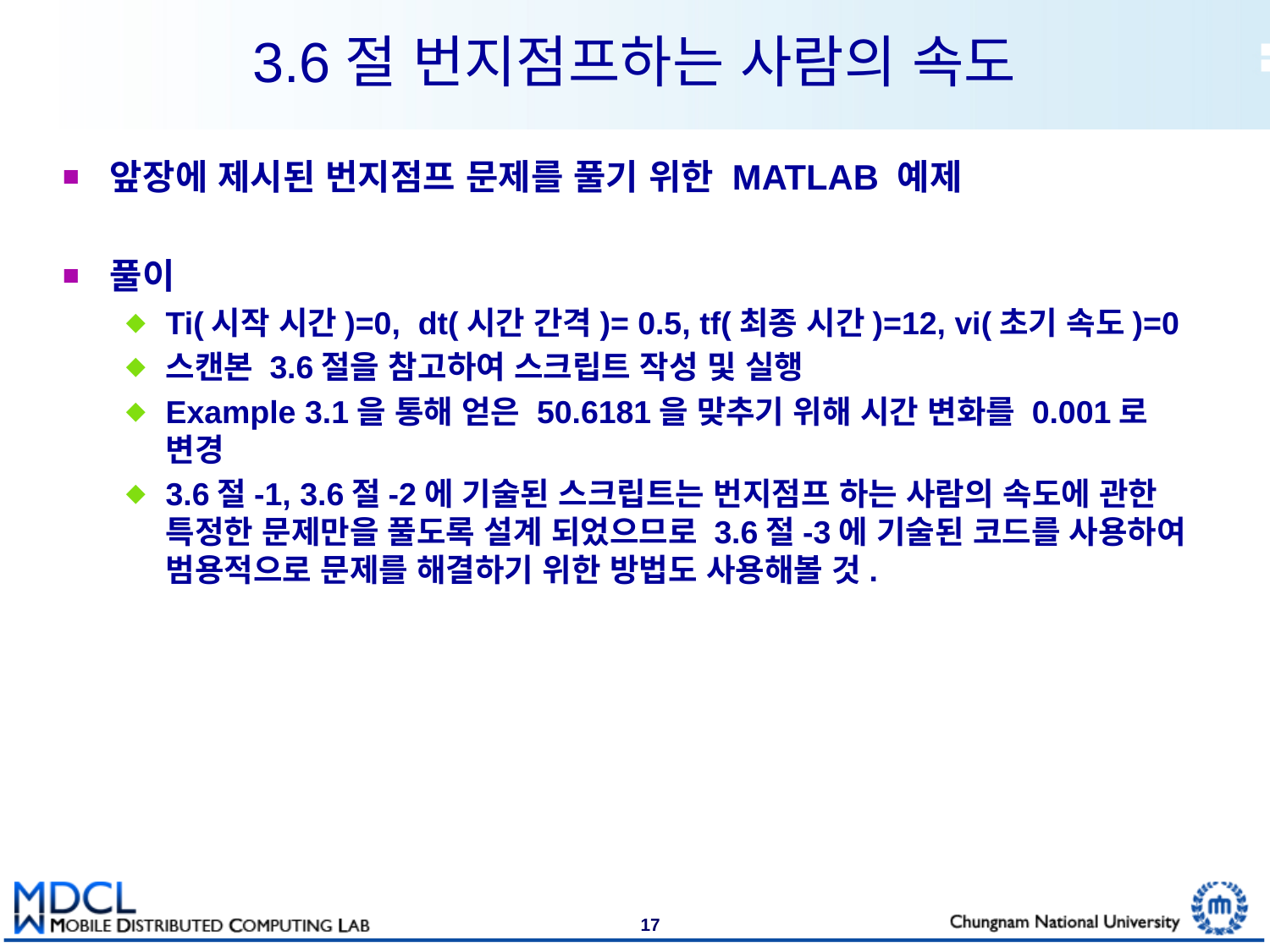

# 3.6절 번지점프하는 사람의 속도
앞장에 제시된 번지점프 문제를 풀기 위한 MATLAB 예제

풀이
Ti(시작 시간)=0,  dt(시간 간격)= 0.5, tf(최종 시간)=12, vi(초기 속도)=0
스캔본 3.6절을 참고하여 스크립트 작성 및 실행
Example 3.1을 통해 얻은 50.6181을 맞추기 위해 시간 변화를 0.001로 변경
3.6절-1, 3.6절-2에 기술된 스크립트는 번지점프 하는 사람의 속도에 관한 특정한 문제만을 풀도록 설계 되었으므로 3.6절-3에 기술된 코드를 사용하여 범용적으로 문제를 해결하기 위한 방법도 사용해볼 것.